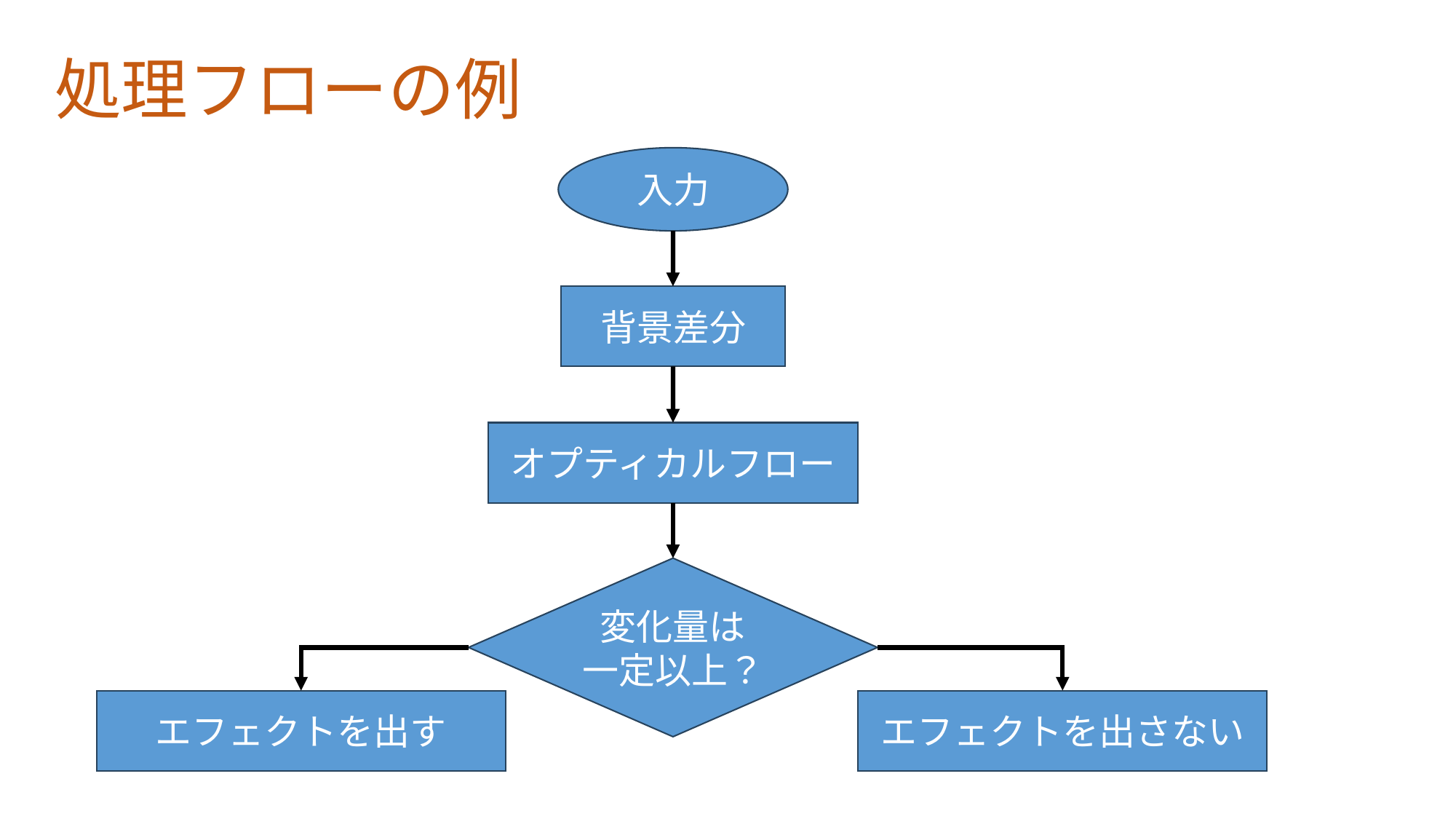

# 処理フローの例
入力
背景差分
オプティカルフロー
変化量は
一定以上？
エフェクトを出す
エフェクトを出さない